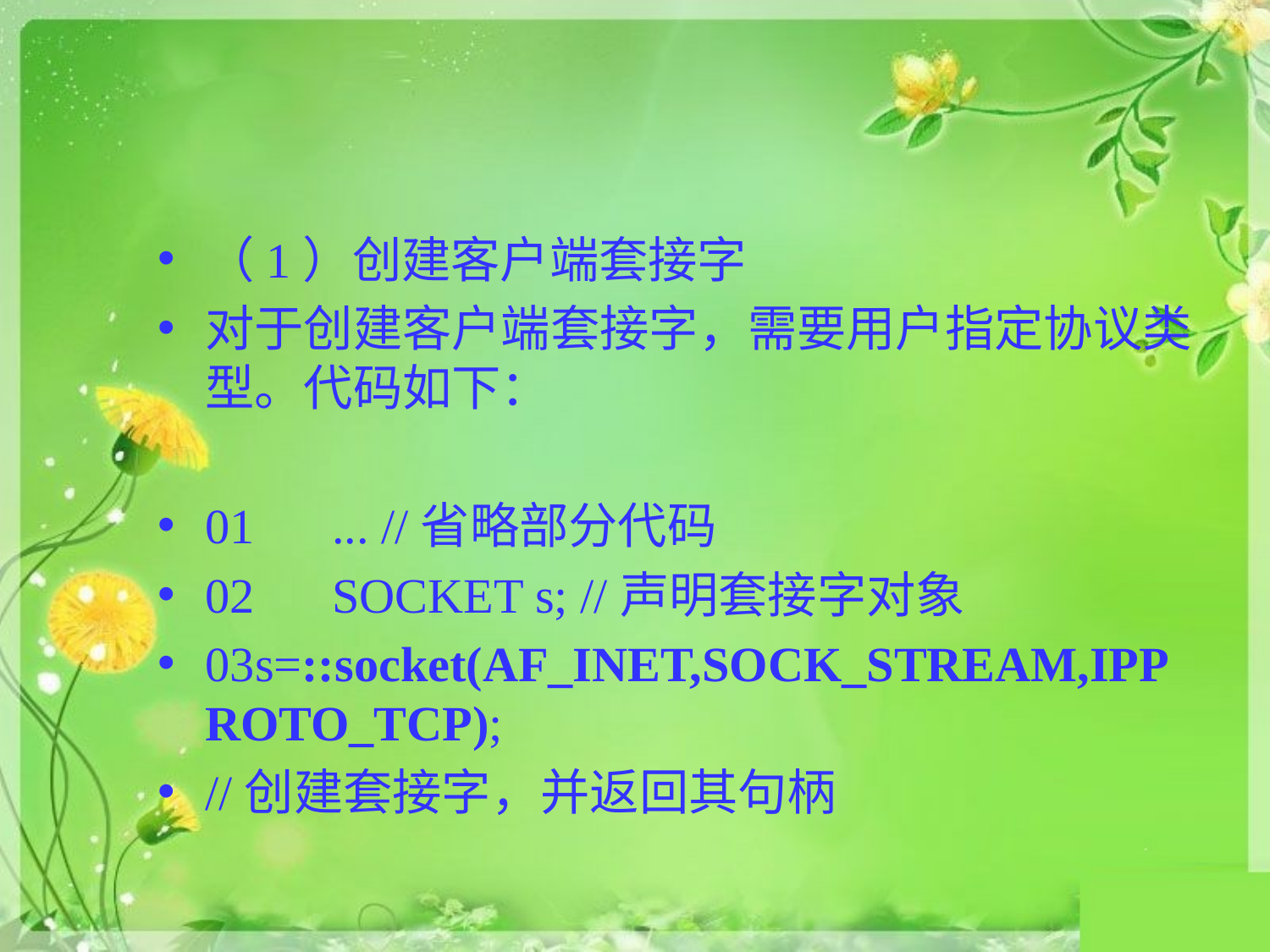

#
（1）创建客户端套接字
对于创建客户端套接字，需要用户指定协议类型。代码如下：

01	... //省略部分代码
02	SOCKET s; //声明套接字对象
03s=::socket(AF_INET,SOCK_STREAM,IPPROTO_TCP);
//创建套接字，并返回其句柄